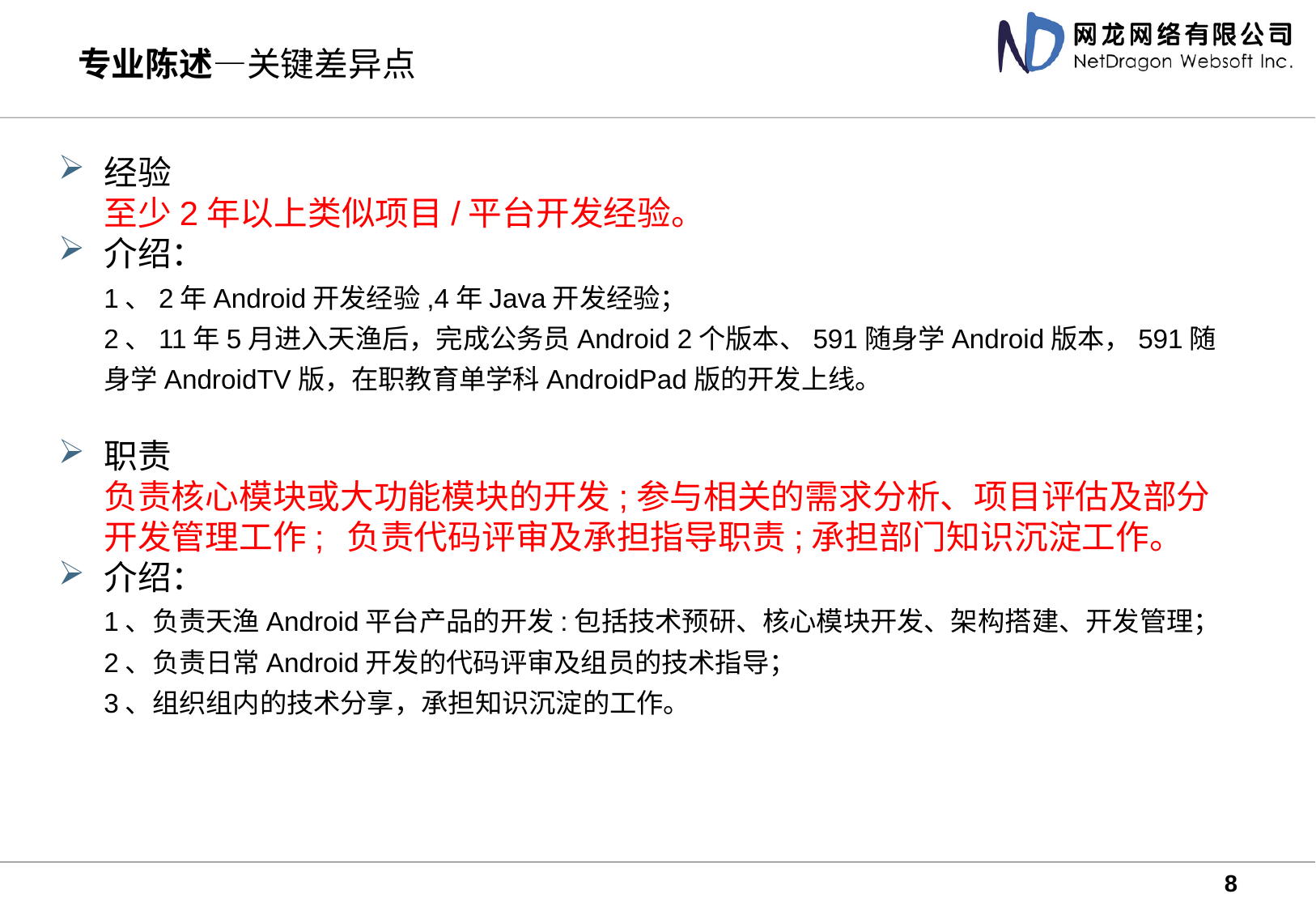

# 专业陈述—关键差异点
经验
    	至少2年以上类似项目/平台开发经验。
介绍：
	1、2年Android开发经验,4年Java开发经验；
	2、11年5月进入天渔后，完成公务员Android 2个版本、591随身学Android版本，591随身学AndroidTV版，在职教育单学科AndroidPad版的开发上线。

职责
    	负责核心模块或大功能模块的开发;参与相关的需求分析、项目评估及部分开发管理工作;	负责代码评审及承担指导职责;承担部门知识沉淀工作。
介绍：
	1、负责天渔Android平台产品的开发:包括技术预研、核心模块开发、架构搭建、开发管理；
	2、负责日常Android开发的代码评审及组员的技术指导；
	3、组织组内的技术分享，承担知识沉淀的工作。

8